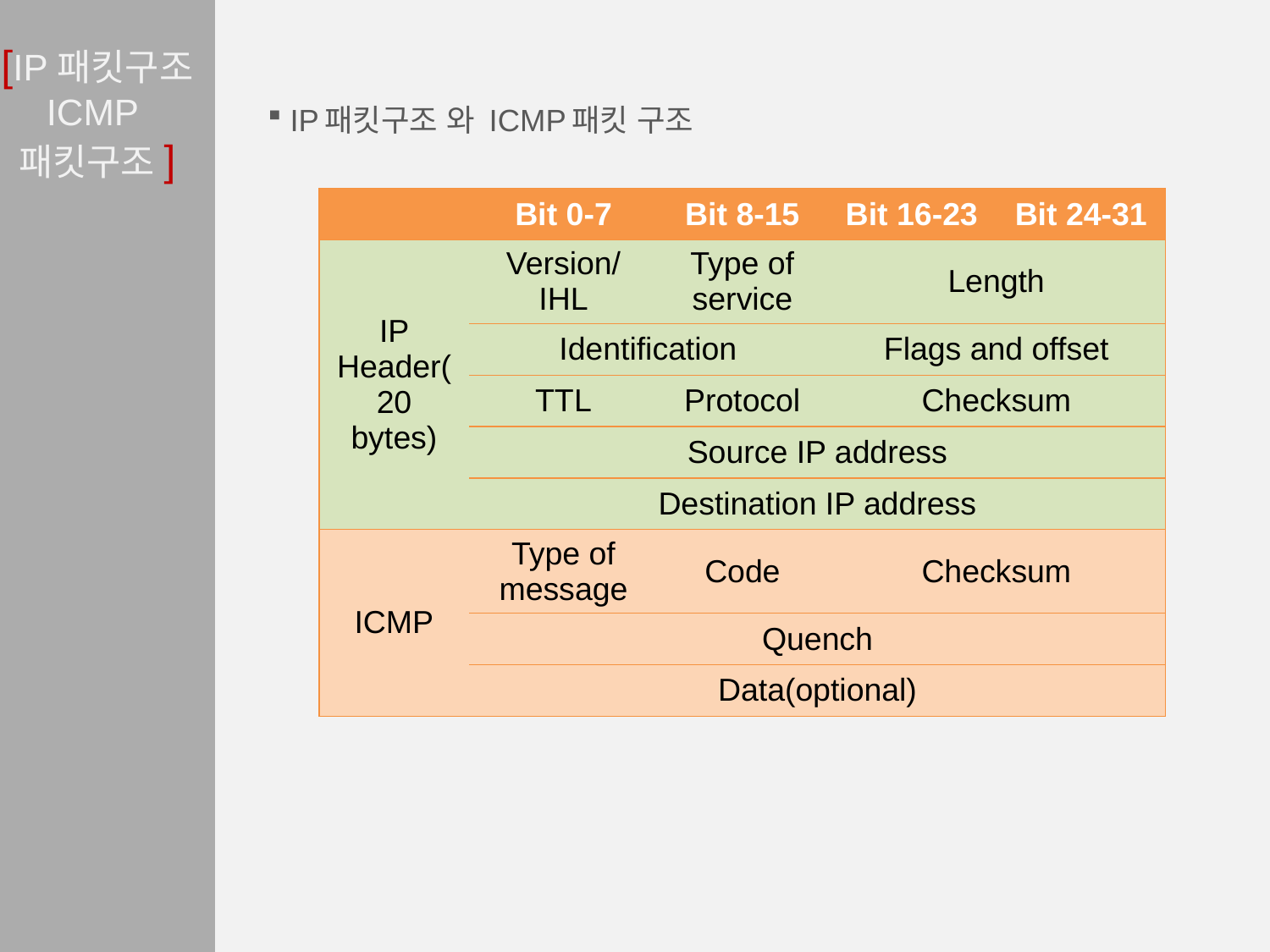

# [IP패킷구조 ICMP패킷구조]
IP패킷구조 와 ICMP패킷 구조
|  | Bit 0-7 | Bit 8-15 | Bit 16-23 | Bit 24-31 |
| --- | --- | --- | --- | --- |
| IP Header(20 bytes) | Version/IHL | Type of service | Length |  |
|  | Identification |  | Flags and offset |  |
|  | TTL | Protocol | Checksum |  |
|  | Source IP address |  |  |  |
|  | Destination IP address |  |  |  |
| ICMP | Type of message | Code | Checksum |  |
|  | Quench |  |  |  |
|  | Data(optional) |  |  |  |